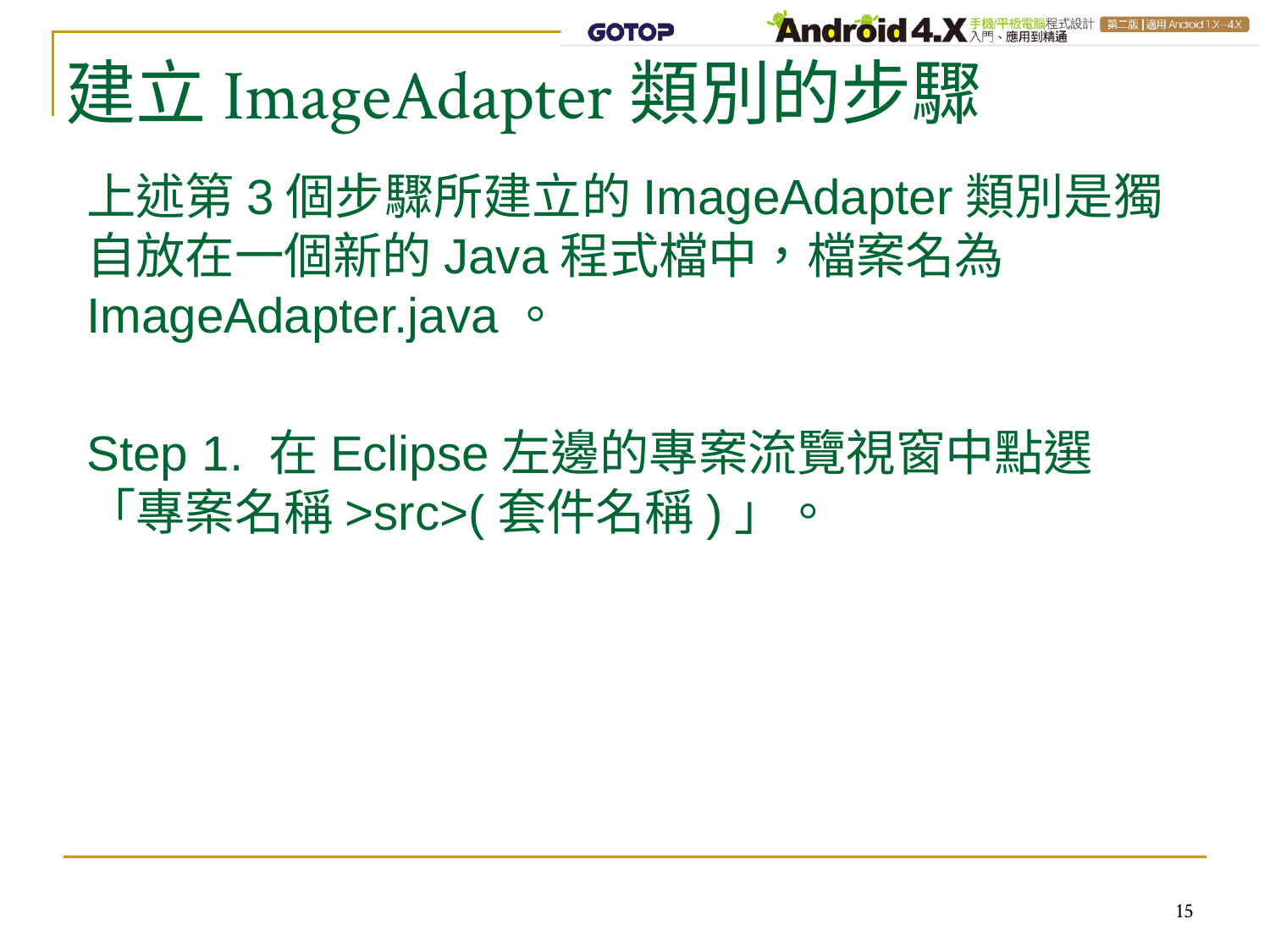

# 建立ImageAdapter類別的步驟
上述第3個步驟所建立的ImageAdapter類別是獨自放在一個新的Java程式檔中，檔案名為ImageAdapter.java。

Step 1. 在Eclipse左邊的專案流覽視窗中點選「專案名稱>src>(套件名稱)」。
15